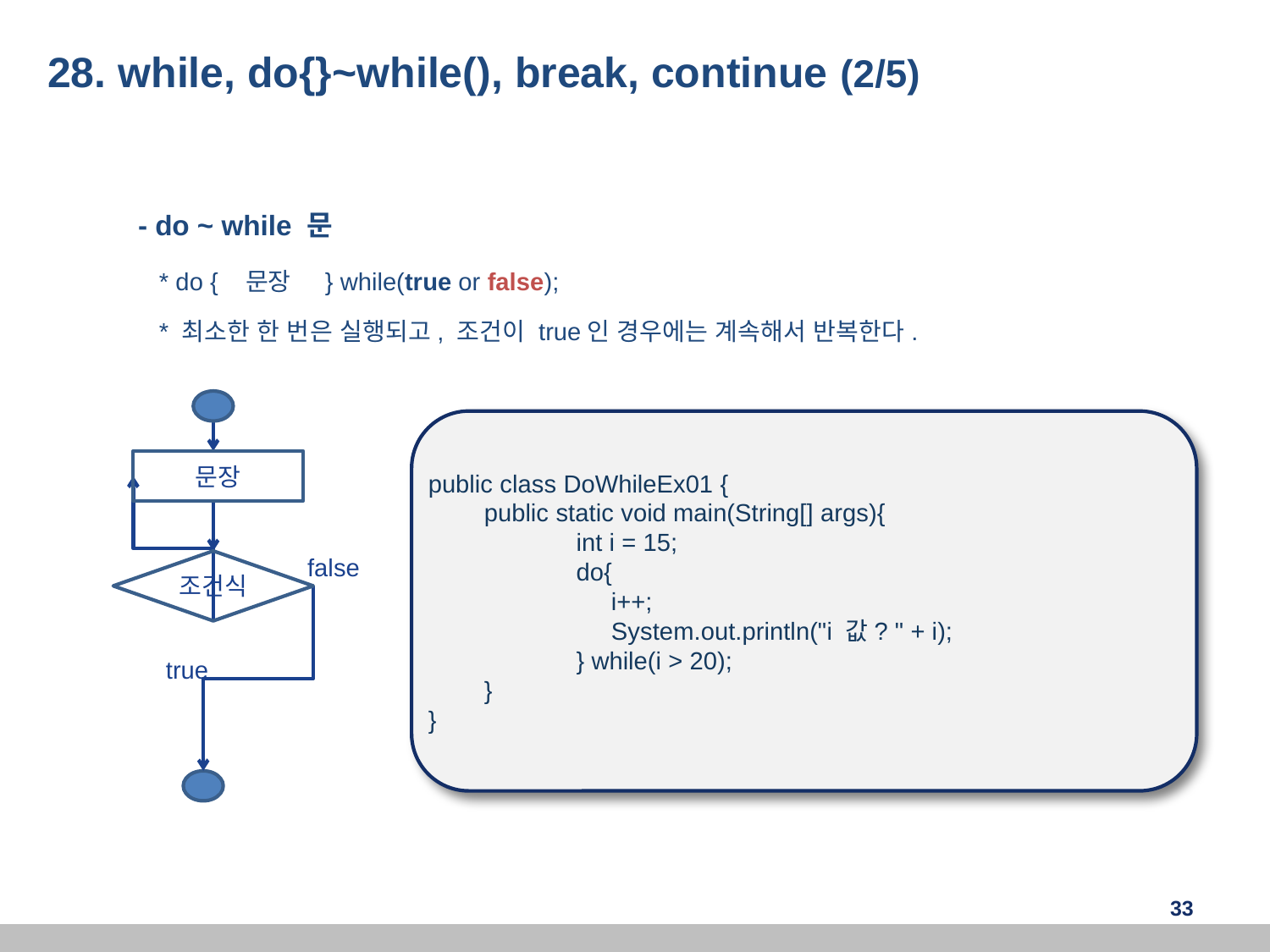

28. while, do{}~while(), break, continue (2/5)
- do ~ while 문

   * do {   문장    } while(true or false);

   * 최소한 한 번은 실행되고, 조건이 true인 경우에는 계속해서 반복한다.

문장
false
조건식
true

public class DoWhileEx01 {
        public static void main(String[] args){
	   int i = 15;
	   do{
	        i++;
	        System.out.println("i 값? " + i);
	   } while(i > 20);
        }
}
33